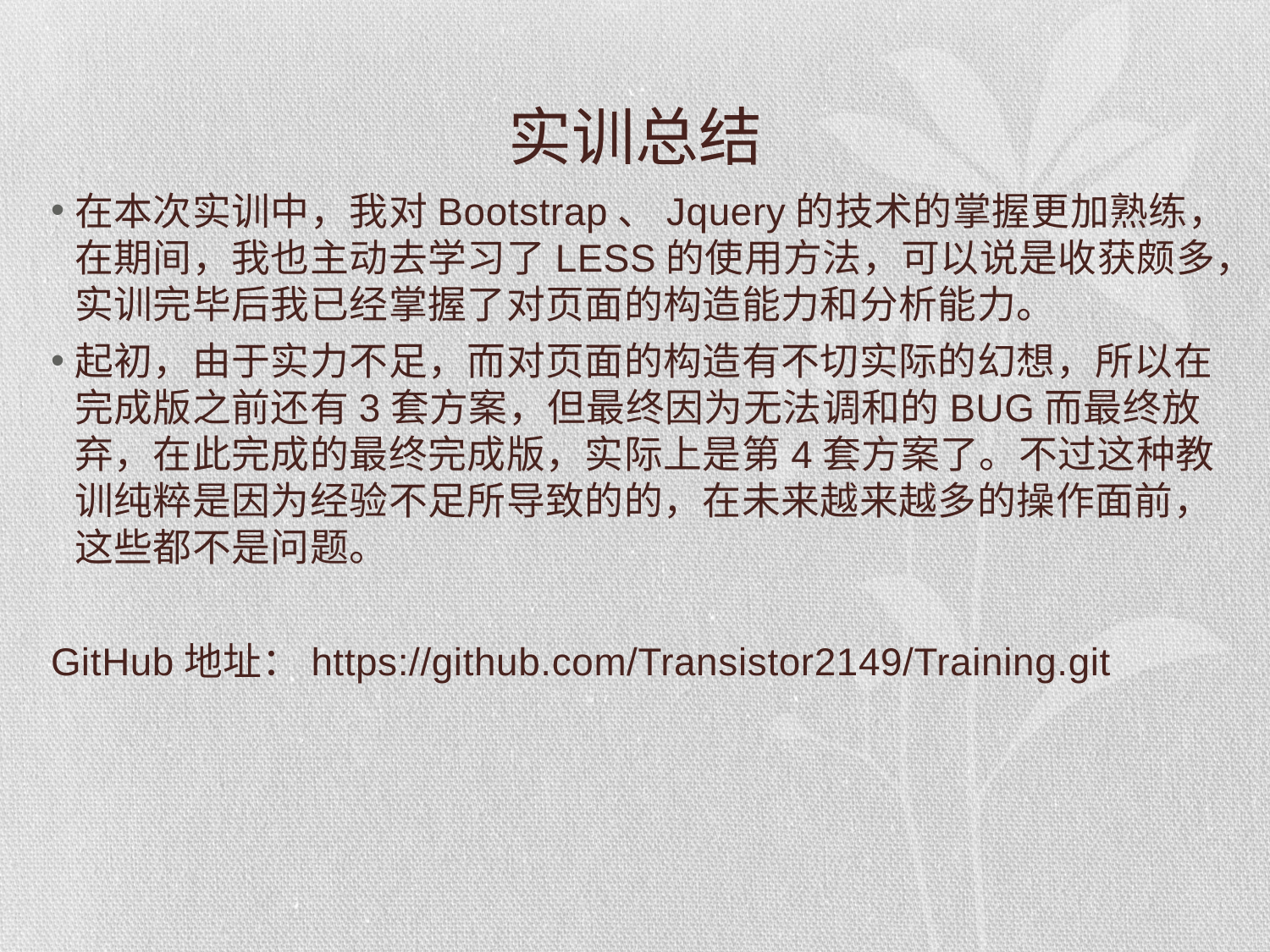

# 实训总结
在本次实训中，我对Bootstrap、Jquery的技术的掌握更加熟练，在期间，我也主动去学习了LESS的使用方法，可以说是收获颇多，实训完毕后我已经掌握了对页面的构造能力和分析能力。
起初，由于实力不足，而对页面的构造有不切实际的幻想，所以在完成版之前还有3套方案，但最终因为无法调和的BUG而最终放弃，在此完成的最终完成版，实际上是第4套方案了。不过这种教训纯粹是因为经验不足所导致的的，在未来越来越多的操作面前，这些都不是问题。

GitHub地址：https://github.com/Transistor2149/Training.git